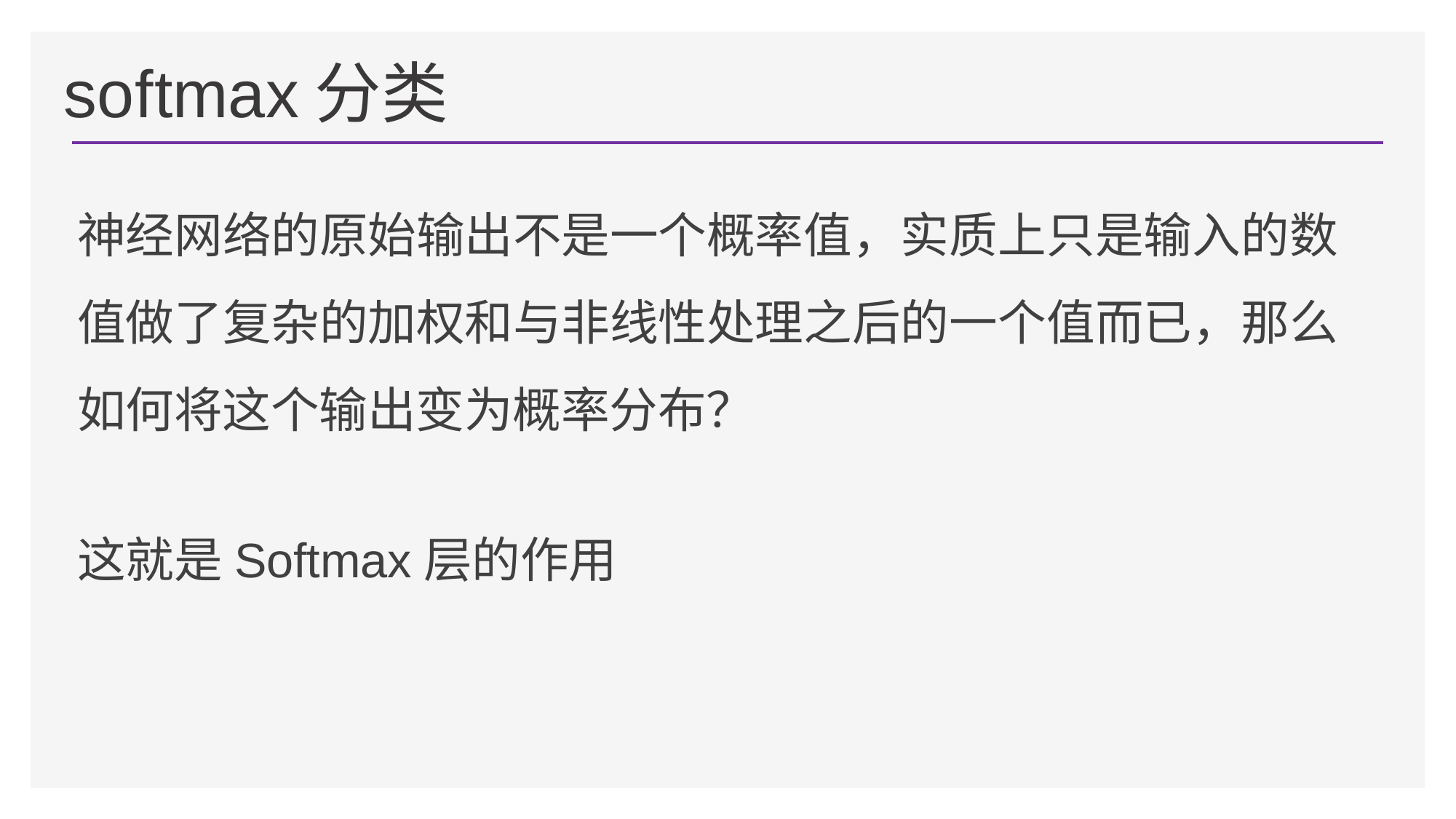

# softmax分类
神经网络的原始输出不是一个概率值，实质上只是输入的数 值做了复杂的加权和与非线性处理之后的一个值而已，那么 如何将这个输出变为概率分布？

这就是Softmax层的作用